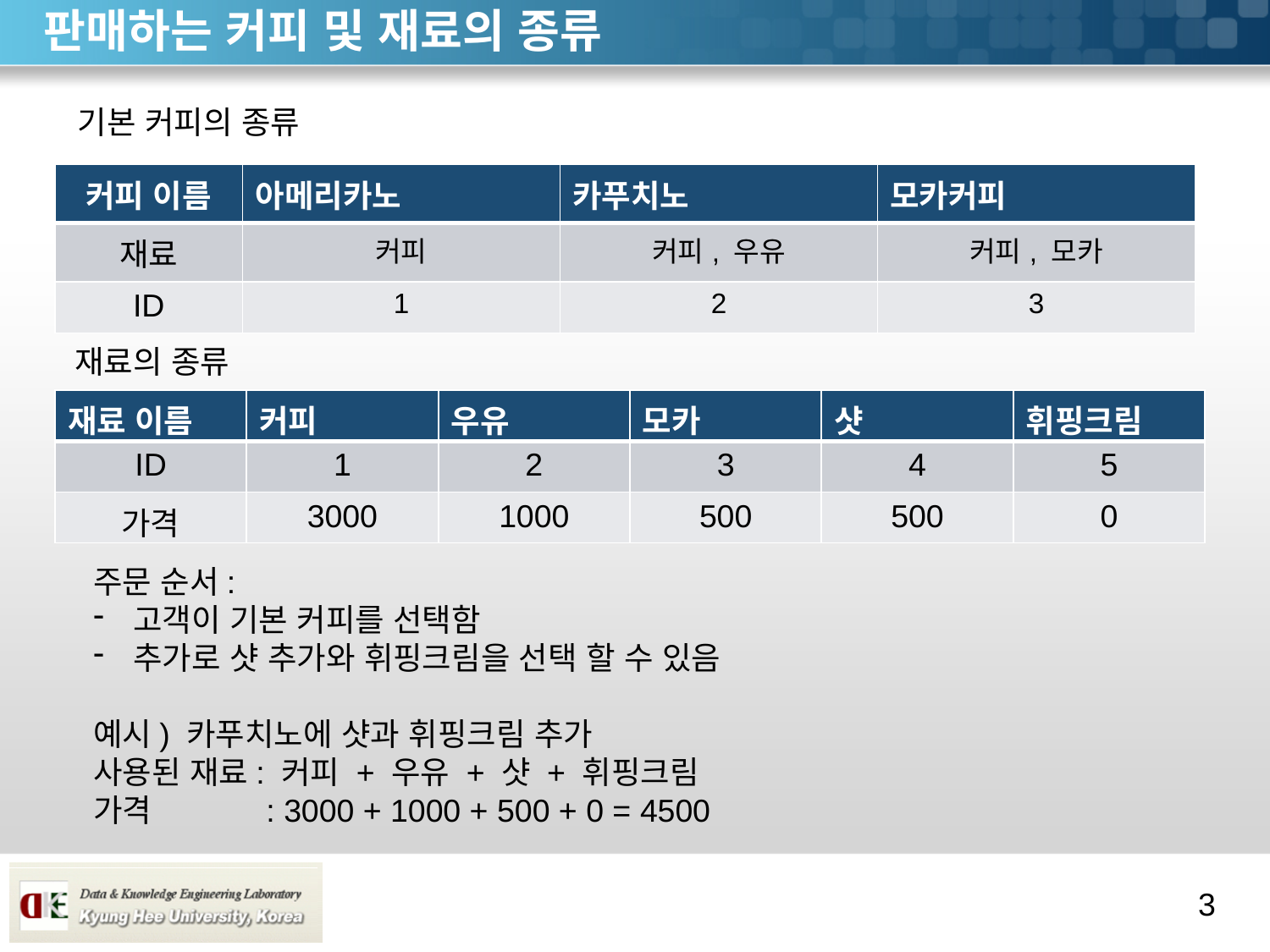

# 판매하는 커피 및 재료의 종류
기본 커피의 종류
| 커피 이름 | 아메리카노 | 카푸치노 | 모카커피 |
| --- | --- | --- | --- |
| 재료 | 커피 | 커피, 우유 | 커피, 모카 |
| ID | 1 | 2 | 3 |
재료의 종류
| 재료 이름 | 커피 | 우유 | 모카 | 샷 | 휘핑크림 |
| --- | --- | --- | --- | --- | --- |
| ID | 1 | 2 | 3 | 4 | 5 |
| 가격 | 3000 | 1000 | 500 | 500 | 0 |
주문 순서:
고객이 기본 커피를 선택함
추가로 샷 추가와 휘핑크림을 선택 할 수 있음

예시) 카푸치노에 샷과 휘핑크림 추가
사용된 재료: 커피 + 우유 + 샷 + 휘핑크림
가격            : 3000 + 1000 + 500 + 0 = 4500